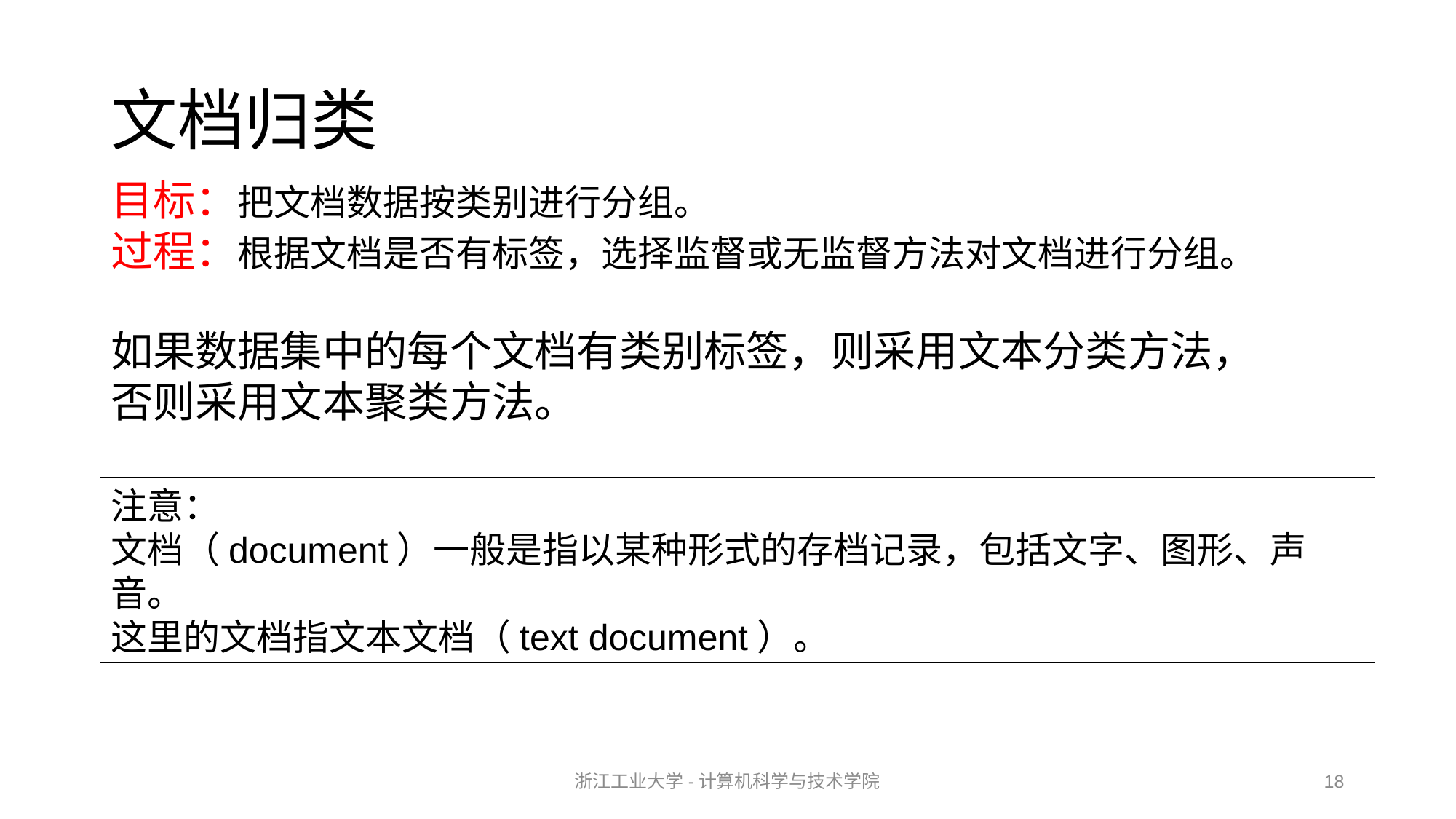

# 文档归类
目标：把文档数据按类别进行分组。
过程：根据文档是否有标签，选择监督或无监督方法对文档进行分组。

如果数据集中的每个文档有类别标签，则采用文本分类方法，否则采用文本聚类方法。
注意：
文档（document）一般是指以某种形式的存档记录，包括文字、图形、声音。
这里的文档指文本文档（text document）。
浙江工业大学-计算机科学与技术学院
18